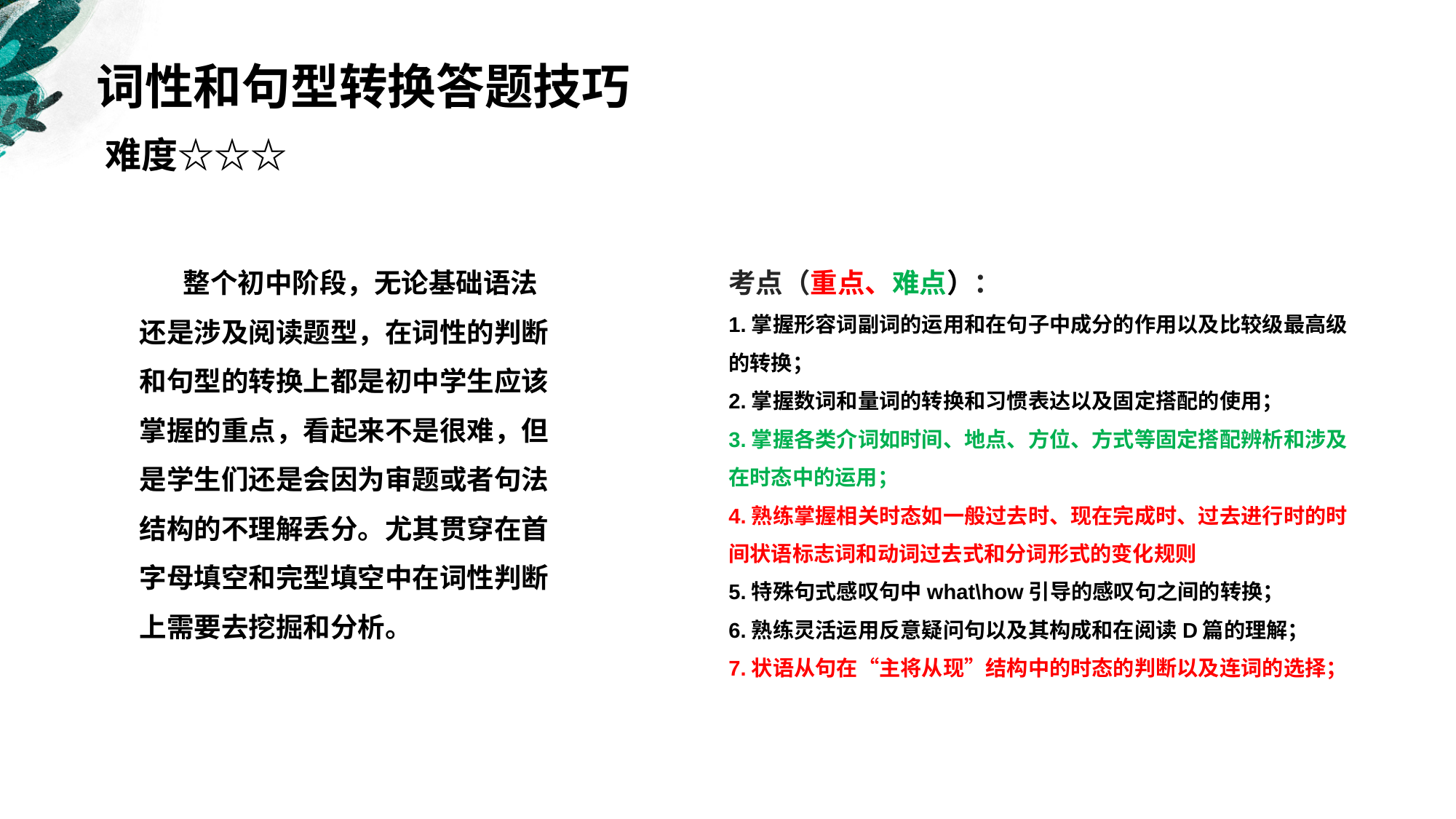

词性和句型转换答题技巧
难度☆☆☆
      整个初中阶段，无论基础语法还是涉及阅读题型，在词性的判断和句型的转换上都是初中学生应该掌握的重点，看起来不是很难，但是学生们还是会因为审题或者句法结构的不理解丢分。尤其贯穿在首字母填空和完型填空中在词性判断上需要去挖掘和分析。
考点（重点、难点）：
1.掌握形容词副词的运用和在句子中成分的作用以及比较级最高级的转换；
2.掌握数词和量词的转换和习惯表达以及固定搭配的使用；
3.掌握各类介词如时间、地点、方位、方式等固定搭配辨析和涉及在时态中的运用；
4.熟练掌握相关时态如一般过去时、现在完成时、过去进行时的时间状语标志词和动词过去式和分词形式的变化规则
5.特殊句式感叹句中what\how引导的感叹句之间的转换；
6.熟练灵活运用反意疑问句以及其构成和在阅读D篇的理解；
7.状语从句在“主将从现”结构中的时态的判断以及连词的选择；